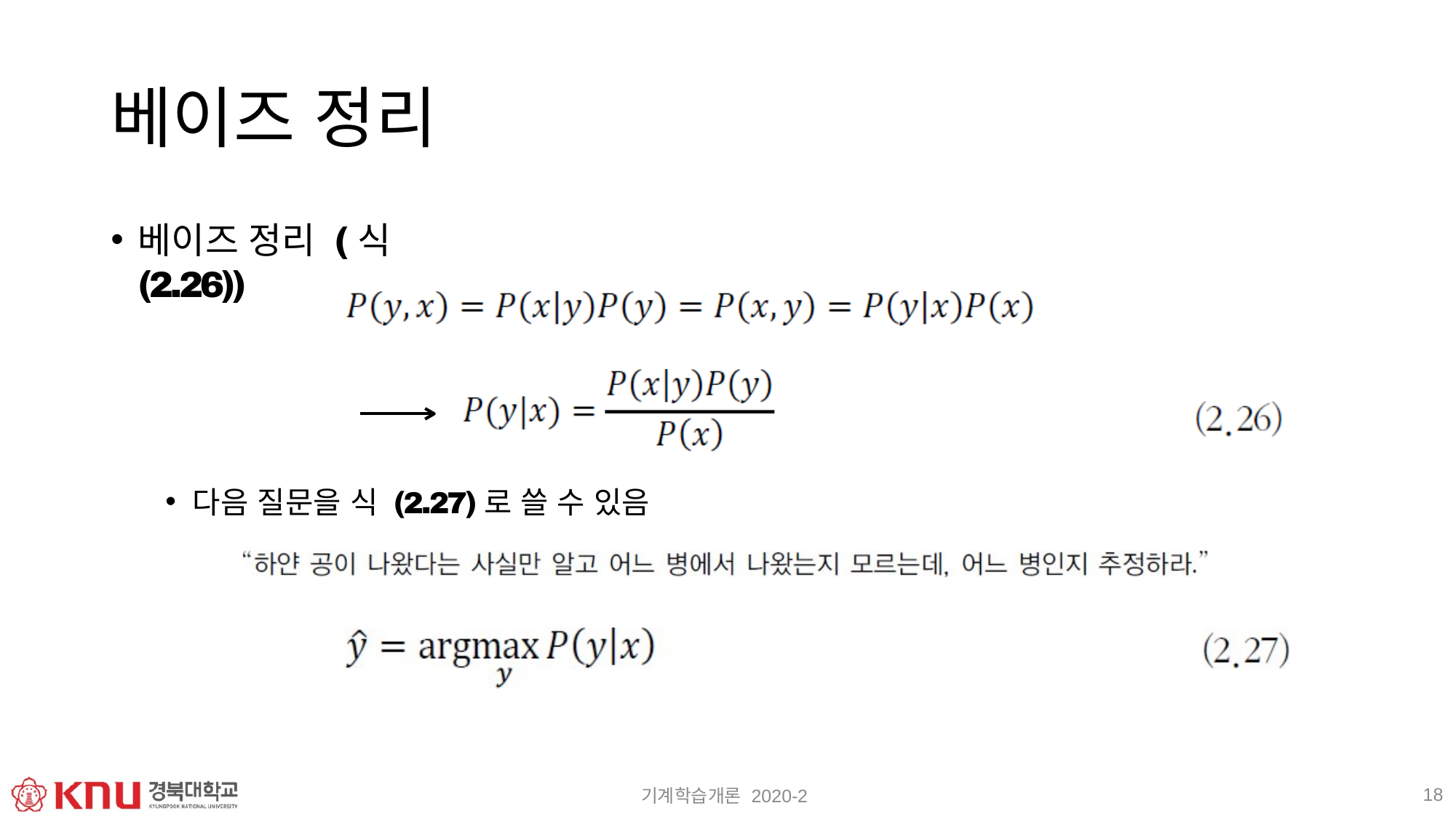

# 베이즈 정리
베이즈 정리 (식 (2.26))

다음 질문을 식 (2.27)로 쓸 수 있음

18
기계학습개론 2020-2